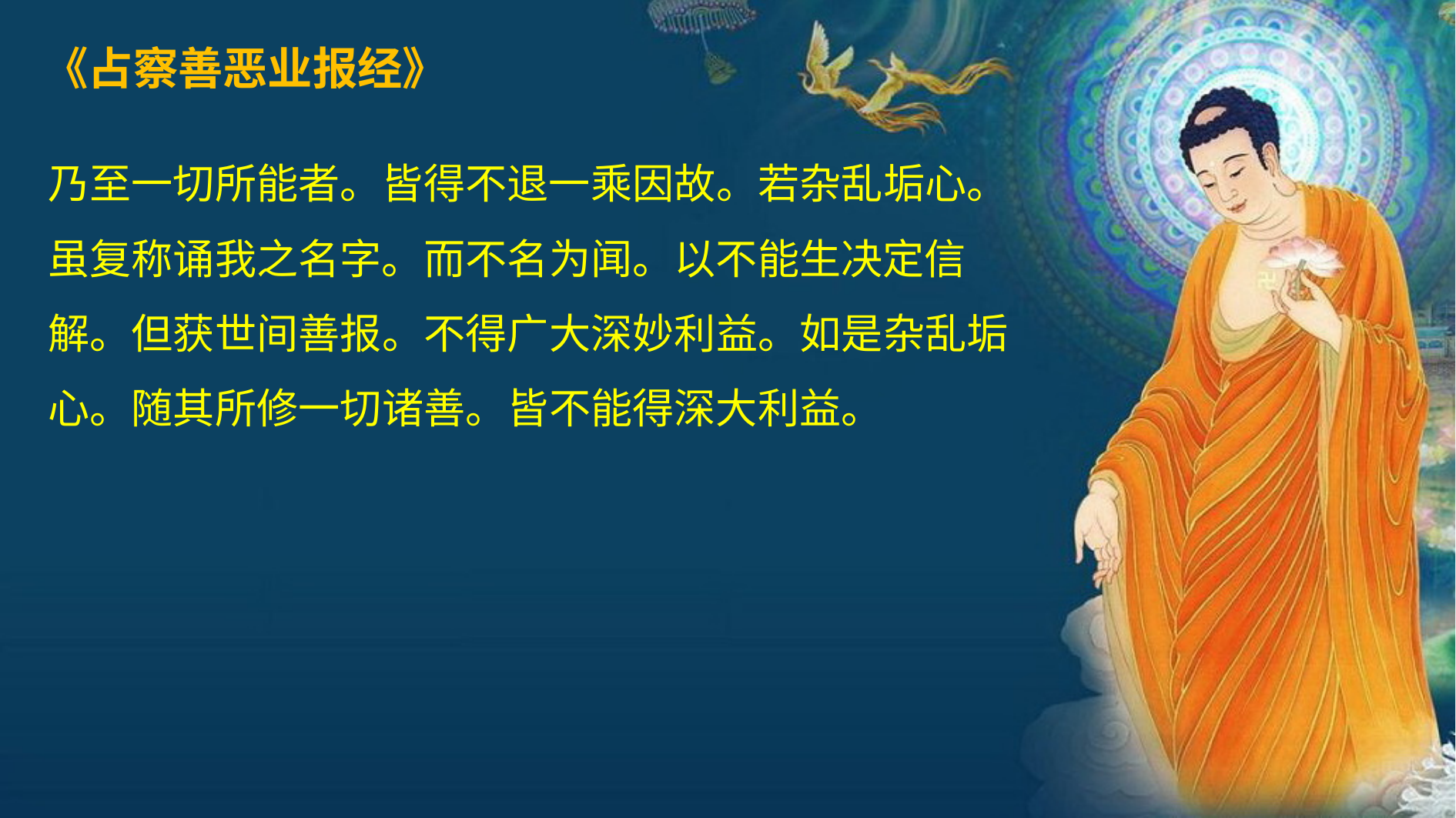

《占察善恶业报经》
乃至一切所能者。皆得不退一乘因故。若杂乱垢心。虽复称诵我之名字。而不名为闻。以不能生决定信解。但获世间善报。不得广大深妙利益。如是杂乱垢心。随其所修一切诸善。皆不能得深大利益。